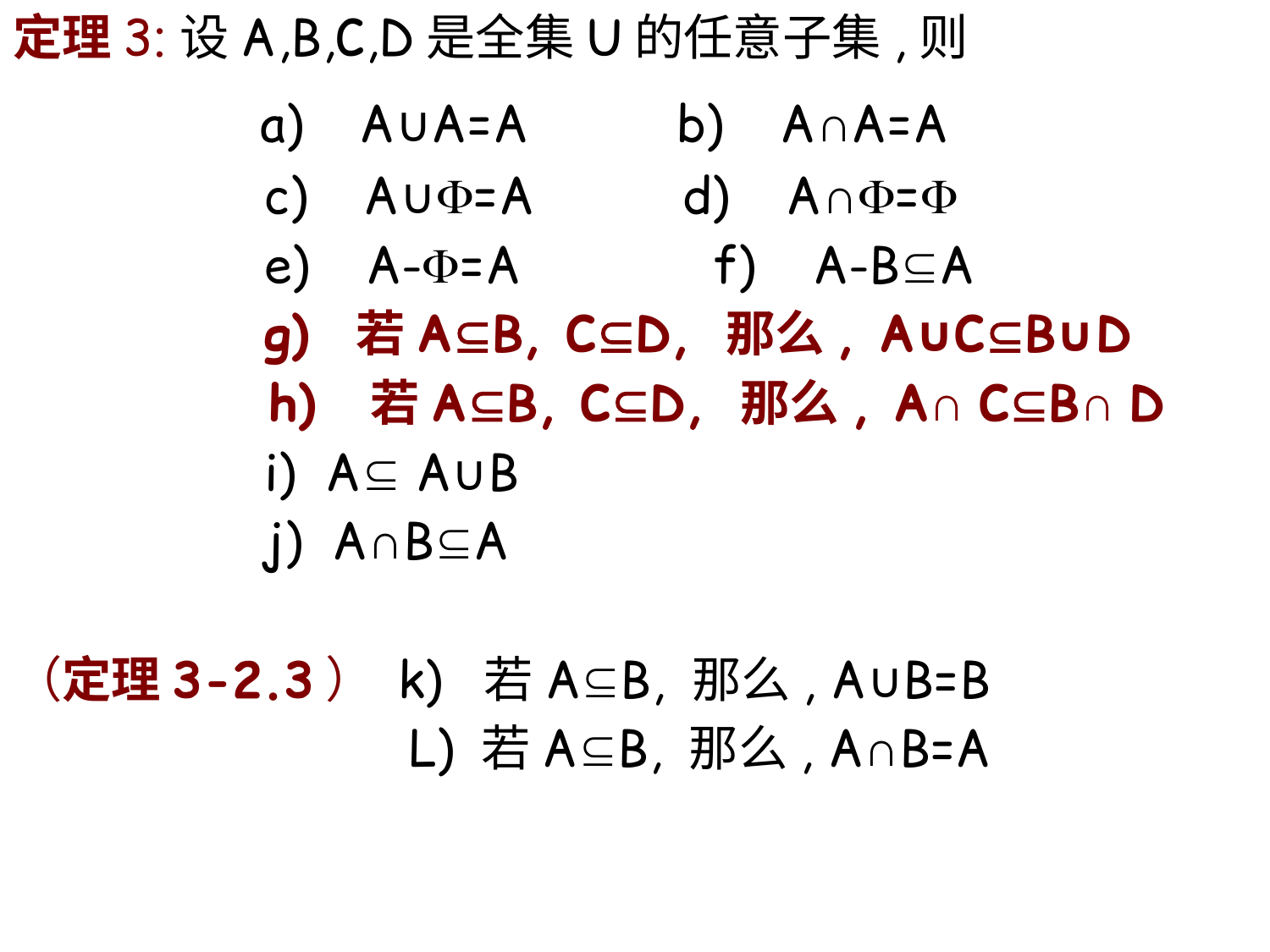

定理3:设A,B,C,D是全集U的任意子集,则
             a)    A∪A=A          b)    A∩A=A
                 c)    A∪Φ=A          d)    A∩Φ=Φ
                 e)    A-Φ=A             f)    A-B⊆A
                 g)  若A⊆B, C⊆D, 那么, A∪C⊆B∪D
            h)  若A⊆B, C⊆D, 那么, A∩C⊆B∩D
                 i)  A⊆ A∪B
                 j)  A∩B⊆A

（定理3-2.3） k)  若A⊆B, 那么, A∪B=B
      	               L) 若A⊆B, 那么, A∩B=A